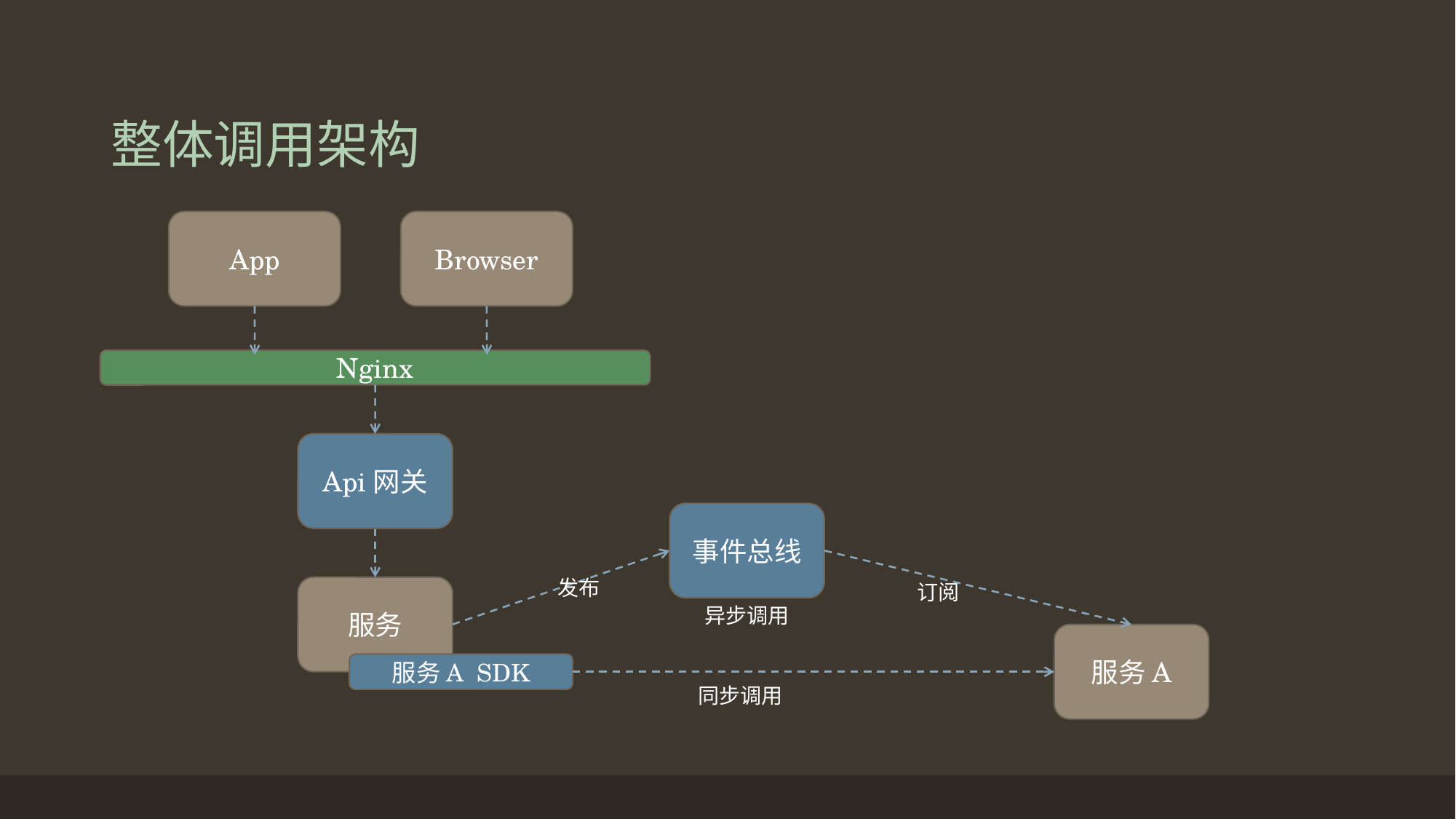

# 整体调用架构
App
Browser
Nginx
Api网关
事件总线
发布
订阅
服务
异步调用
服务A
服务A  SDK
同步调用